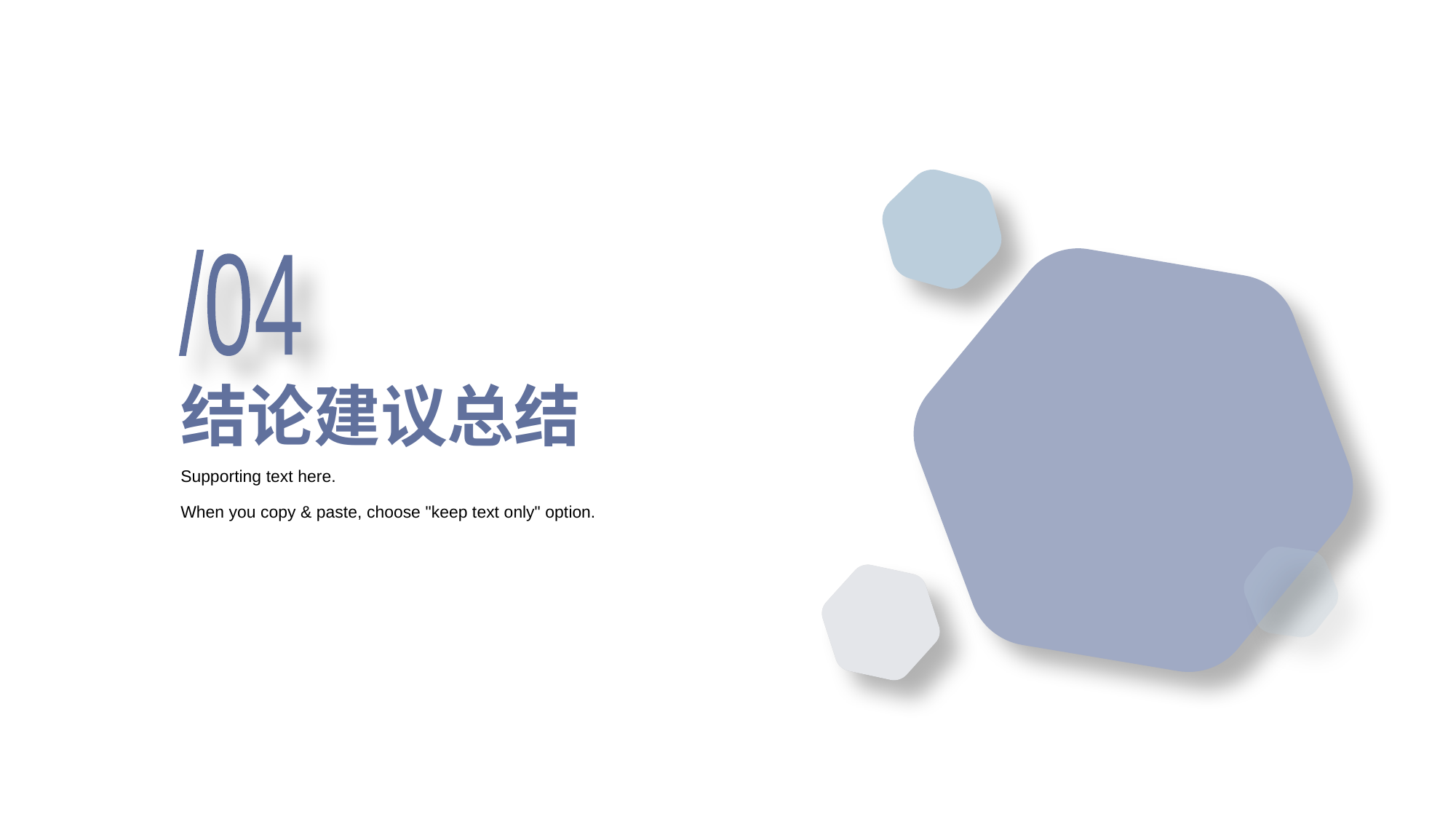

/04
# 结论建议总结
Supporting text here.
When you copy & paste, choose "keep text only" option.